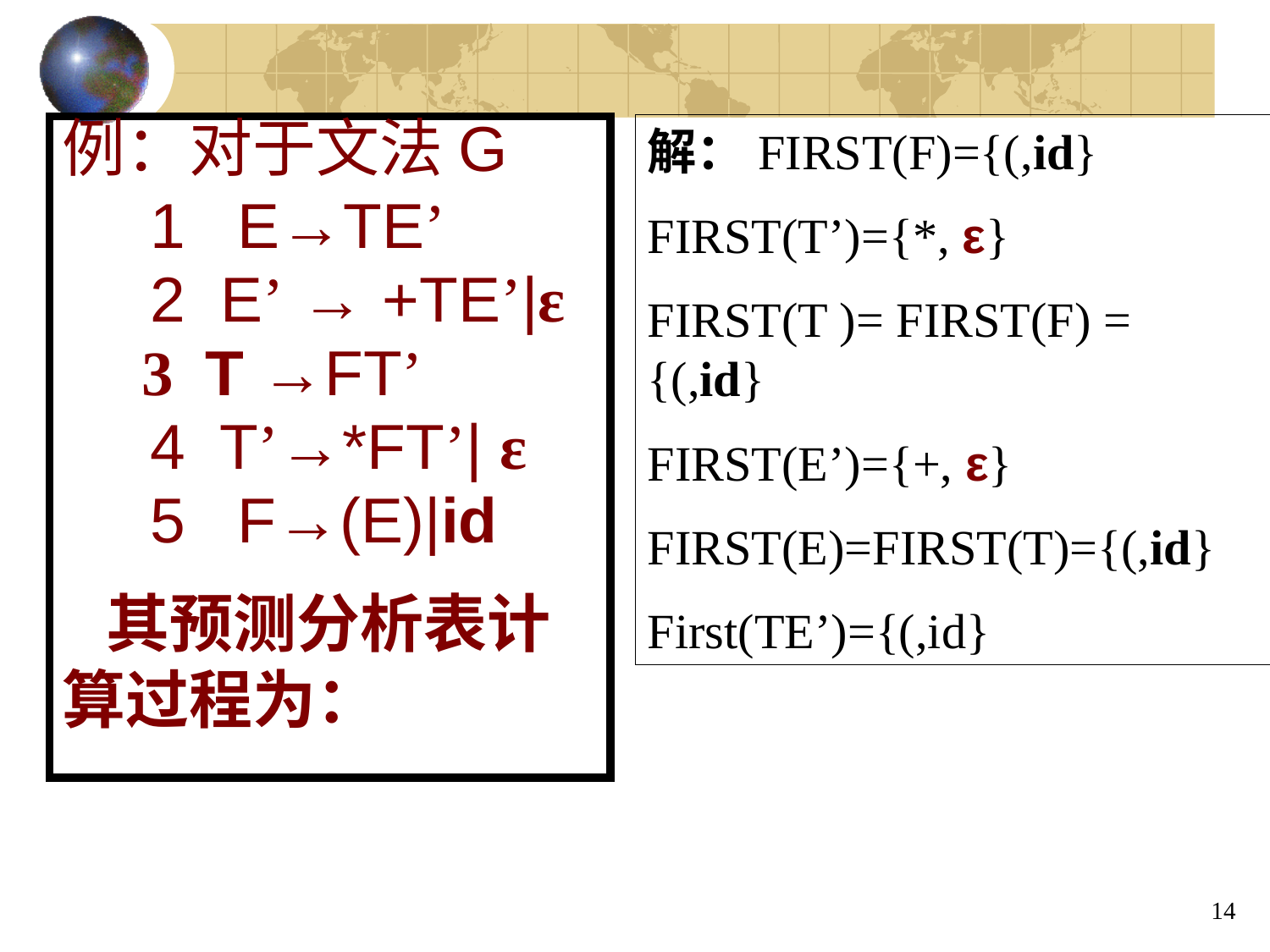

解：FIRST(F)={(,id}
FIRST(T’)={*, ε}
FIRST(T )= FIRST(F) = {(,id}
FIRST(E’)={+, ε}
FIRST(E)=FIRST(T)={(,id}
First(TE’)={(,id}
例：对于文法G
     1   E→TE’
     2  E’ → +TE’|ε
     3  T →FT’
     4  T’→*FT’| ε
     5   F→(E)|id
  其预测分析表计算过程为：

14